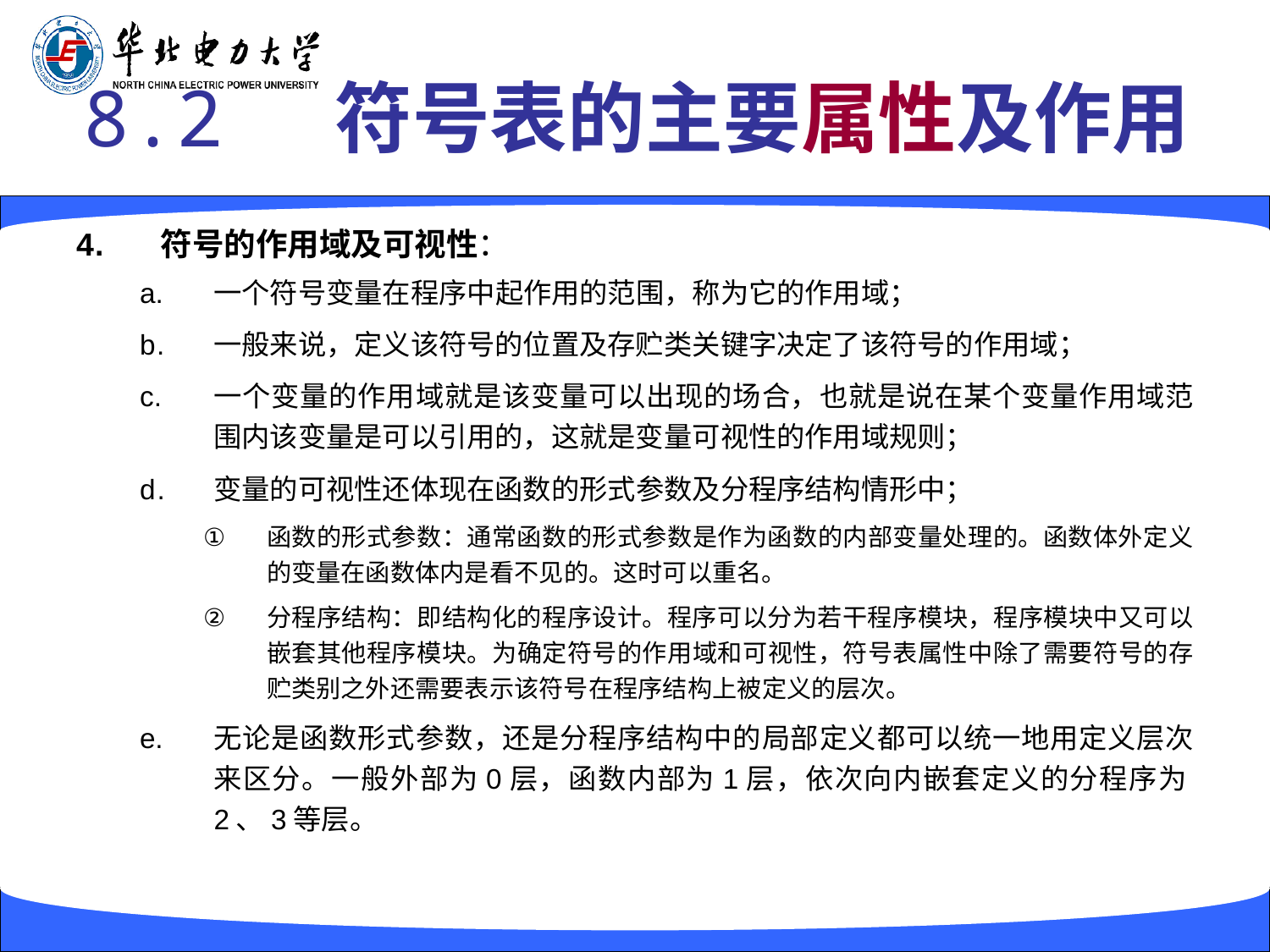

# 8.2  符号表的主要属性及作用
符号的作用域及可视性：
一个符号变量在程序中起作用的范围，称为它的作用域；
一般来说，定义该符号的位置及存贮类关键字决定了该符号的作用域；
一个变量的作用域就是该变量可以出现的场合，也就是说在某个变量作用域范围内该变量是可以引用的，这就是变量可视性的作用域规则；
变量的可视性还体现在函数的形式参数及分程序结构情形中；
函数的形式参数：通常函数的形式参数是作为函数的内部变量处理的。函数体外定义的变量在函数体内是看不见的。这时可以重名。
分程序结构：即结构化的程序设计。程序可以分为若干程序模块，程序模块中又可以嵌套其他程序模块。为确定符号的作用域和可视性，符号表属性中除了需要符号的存贮类别之外还需要表示该符号在程序结构上被定义的层次。
无论是函数形式参数，还是分程序结构中的局部定义都可以统一地用定义层次来区分。一般外部为0层，函数内部为1层，依次向内嵌套定义的分程序为2、3等层。